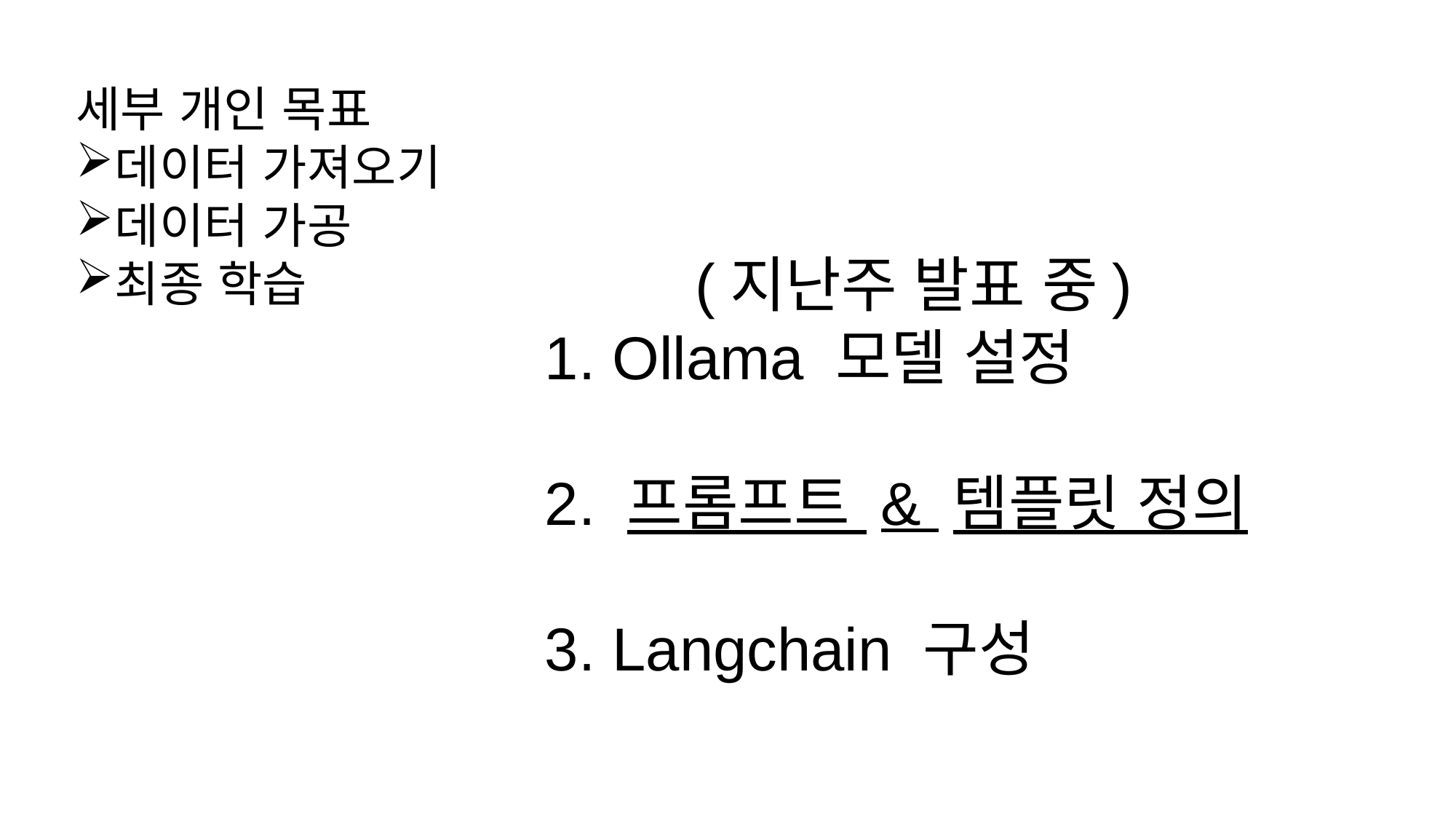

세부 개인 목표
데이터 가져오기
데이터 가공
최종 학습
(지난주 발표 중)
1. Ollama 모델 설정

2. 프롬프트 & 템플릿 정의

3. Langchain 구성